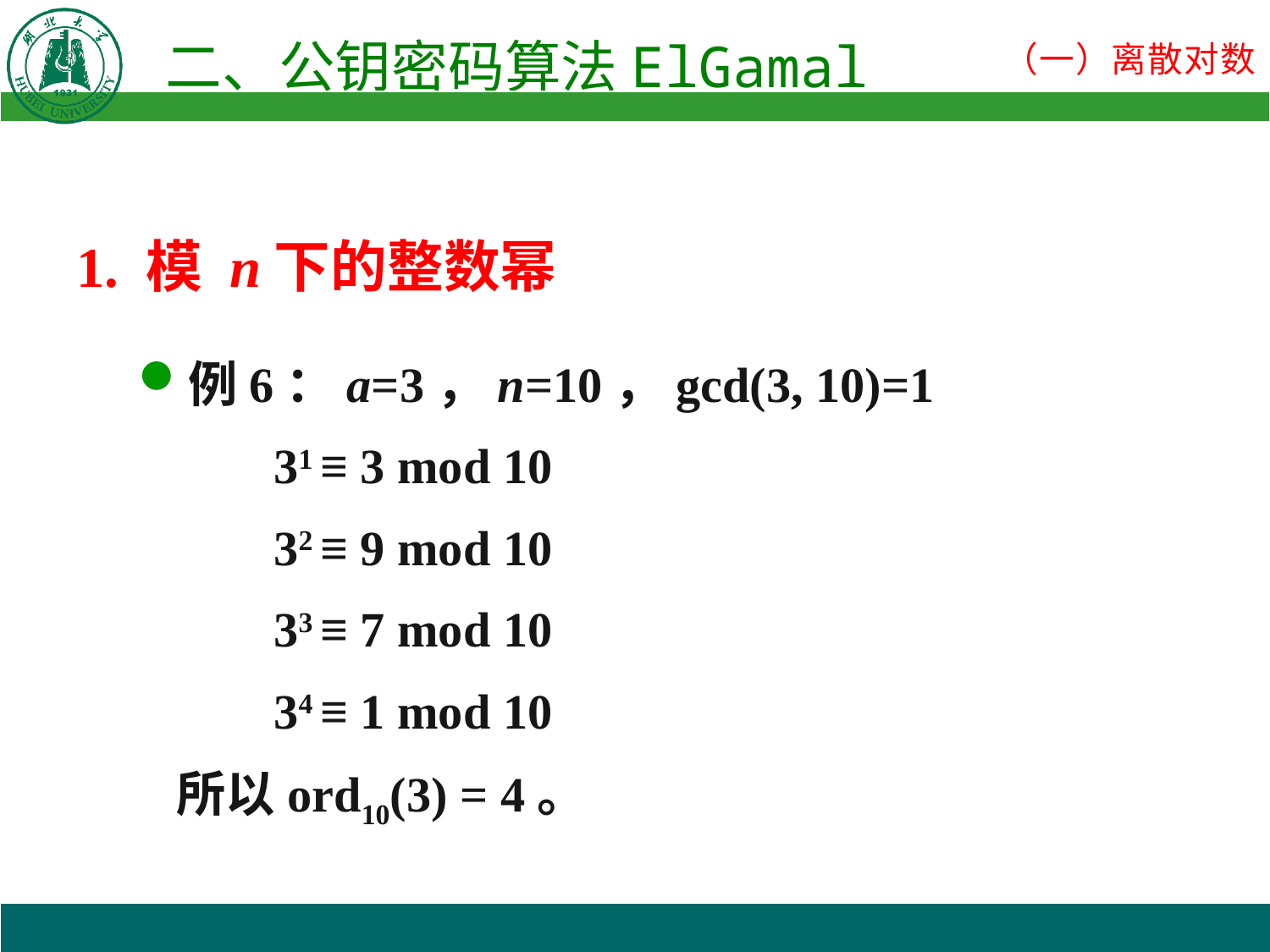

1. 模 n下的整数幂
例6：a=3，n=10，gcd(3, 10)=1
           31 ≡ 3 mod 10
           32 ≡ 9 mod 10
           33 ≡ 7 mod 10
           34 ≡ 1 mod 10
所以ord10(3) = 4。